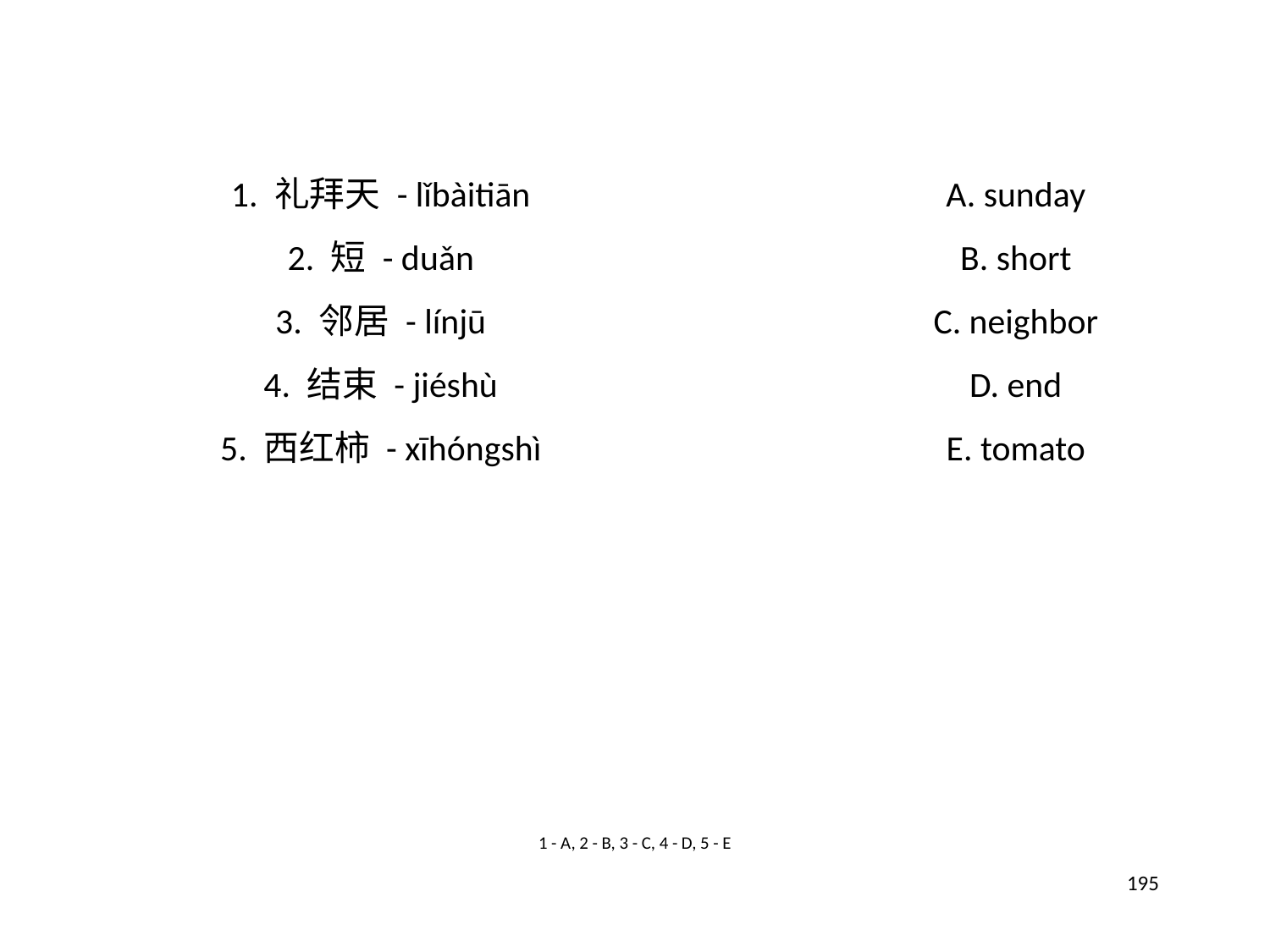

1. 礼拜天 - lǐbàitiān

A. sunday

2. 短 - duǎn

B. short

3. 邻居 - línjū

C. neighbor

4. 结束 - jiéshù

D. end

5. 西红柿 - xīhóngshì

E. tomato
1 - A, 2 - B, 3 - C, 4 - D, 5 - E

195